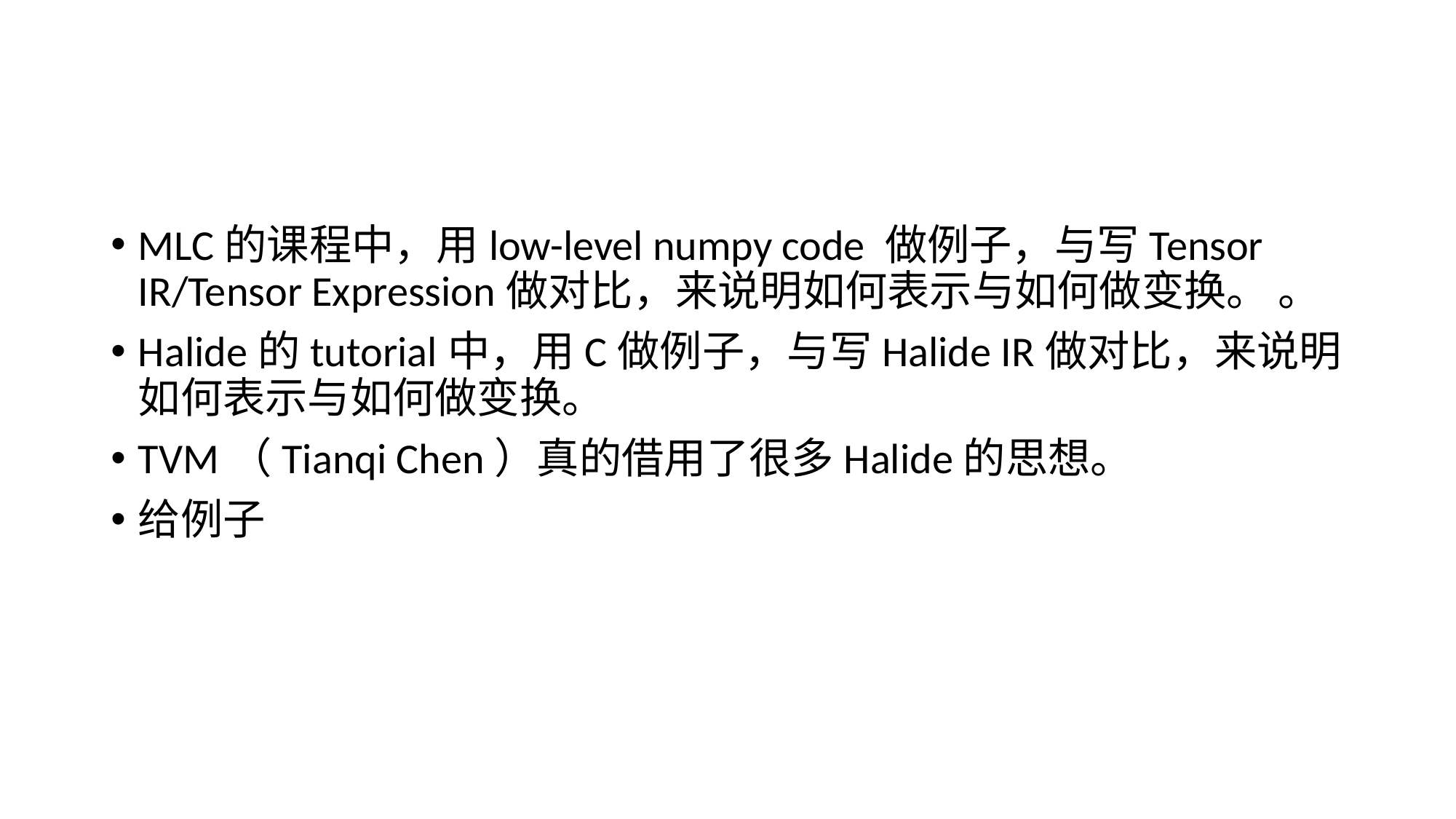

#
MLC的课程中，用low-level numpy code 做例子，与写Tensor IR/Tensor Expression做对比，来说明如何表示与如何做变换。 。
Halide的tutorial中，用C做例子，与写Halide IR做对比，来说明如何表示与如何做变换。
TVM（Tianqi Chen）真的借用了很多Halide的思想。
给例子